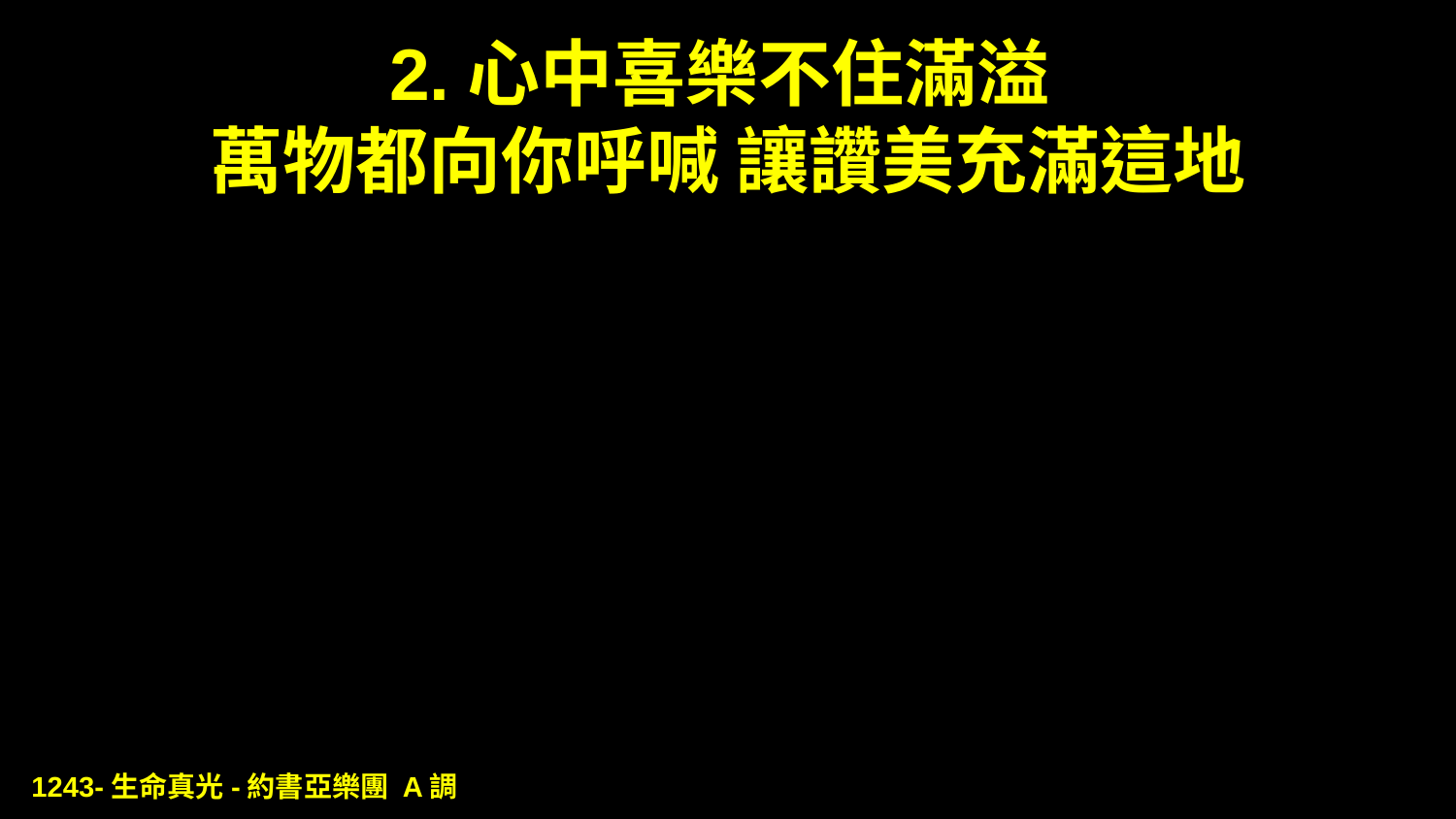

# 2.心中喜樂不住滿溢 萬物都向你呼喊 讓讚美充滿這地
1243-生命真光-約書亞樂團 A調